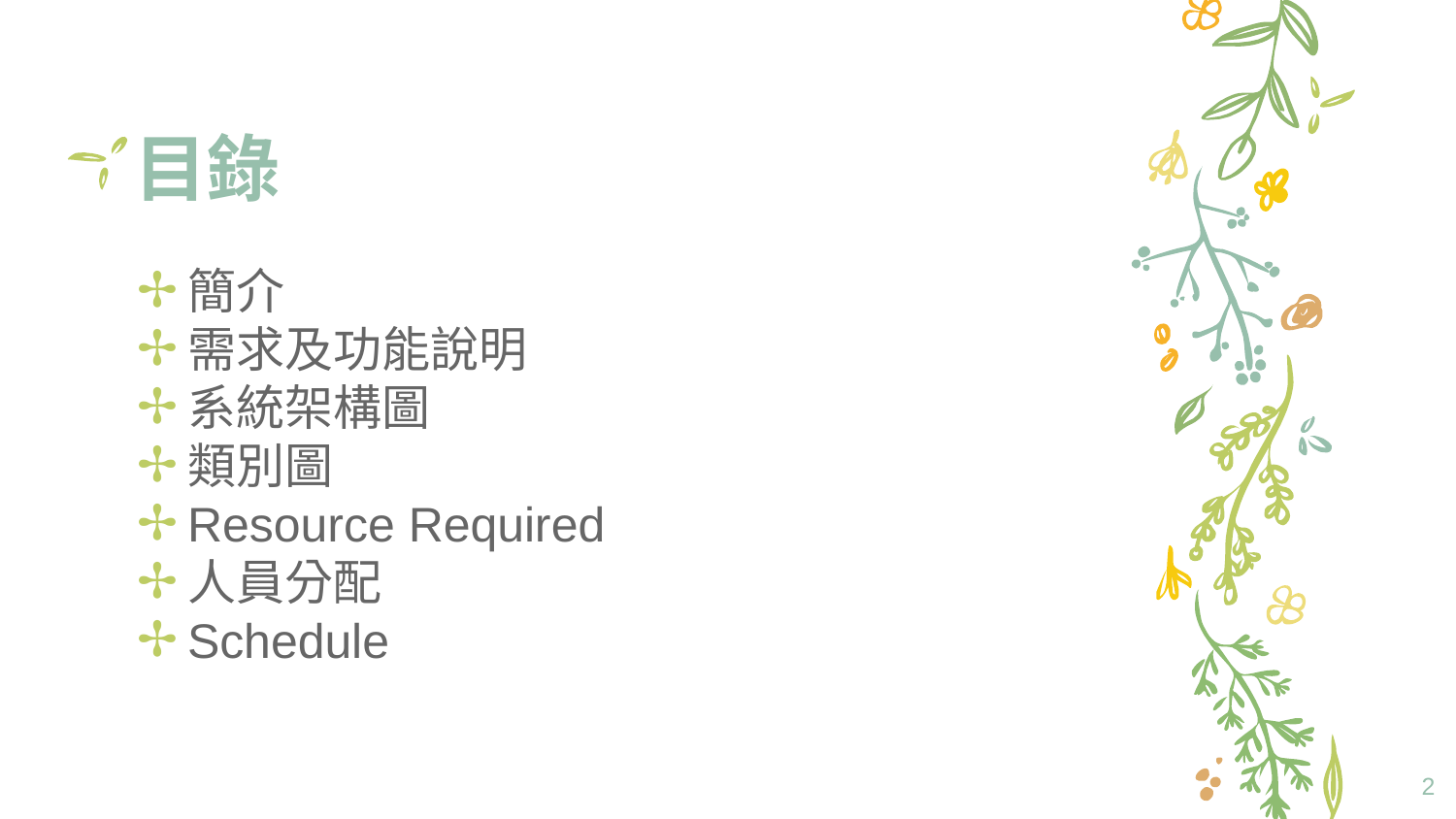

# 目錄
簡介
需求及功能說明
系統架構圖
類別圖
Resource Required
人員分配
Schedule
2